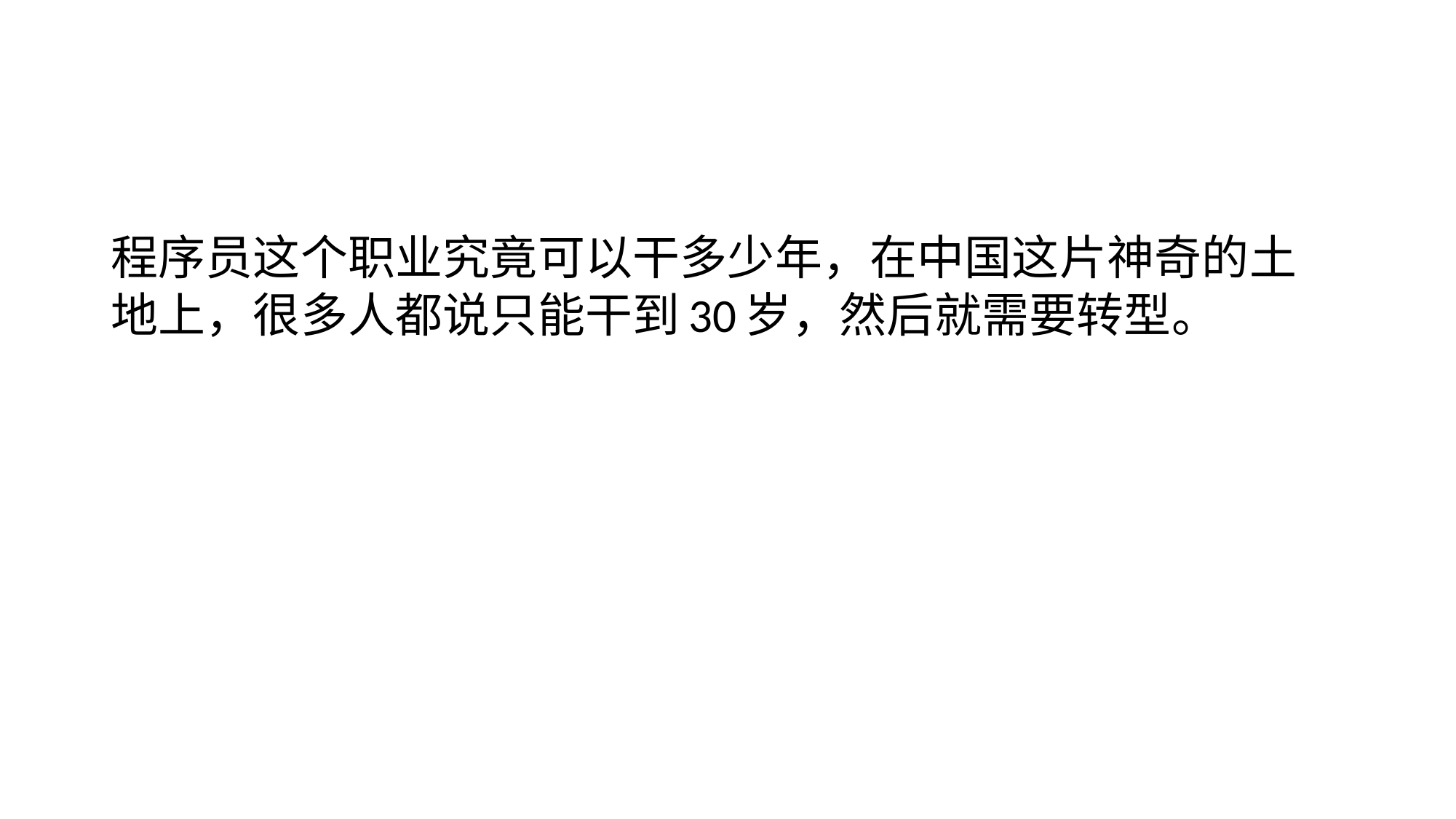

# 程序员这个职业究竟可以干多少年，在中国这片神奇的土地上，很多人都说只能干到30岁，然后就需要转型。